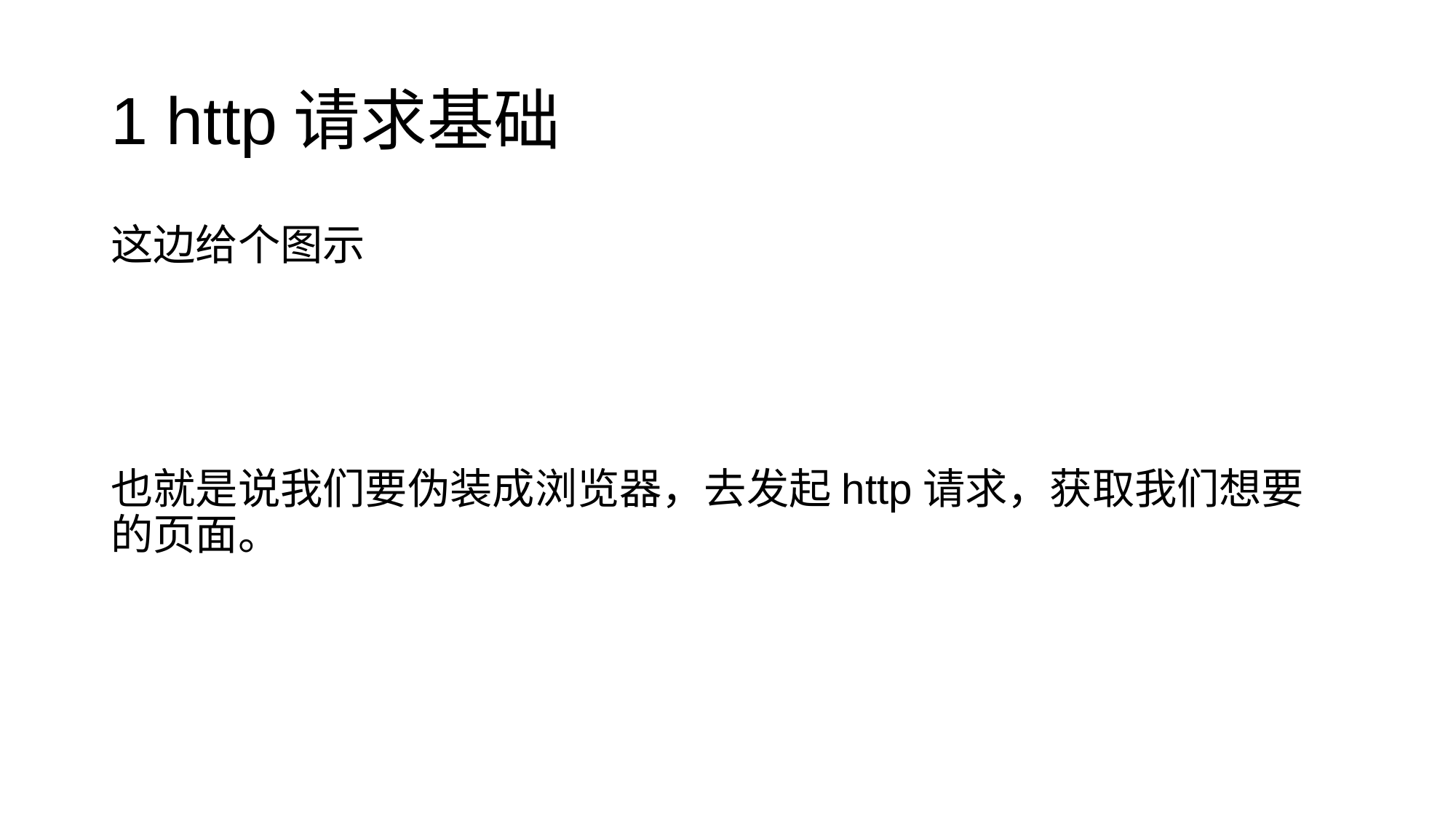

# 1 http请求基础
这边给个图示

也就是说我们要伪装成浏览器，去发起http请求，获取我们想要的页面。